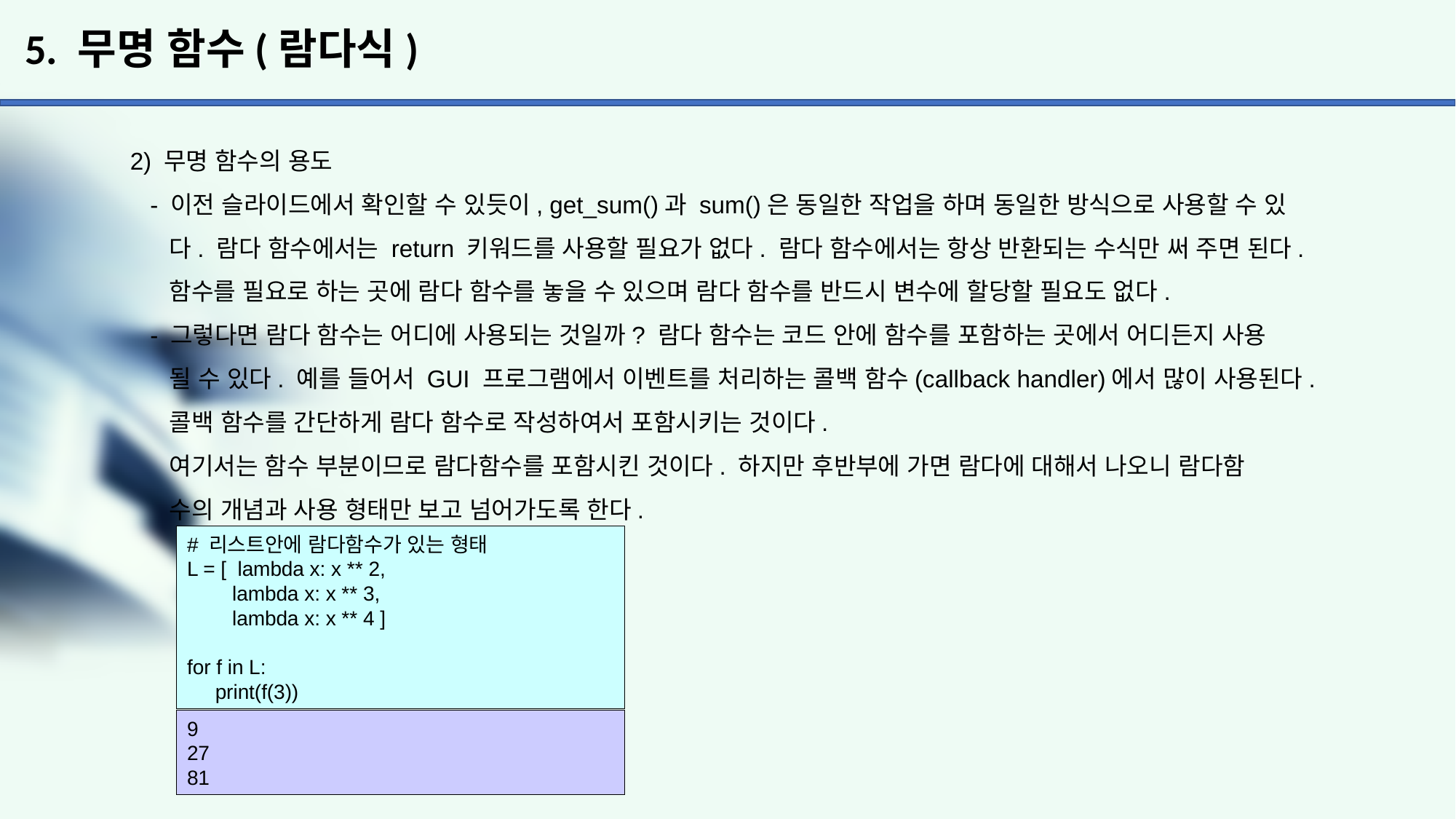

# 5. 무명 함수(람다식)
2) 무명 함수의 용도
   - 이전 슬라이드에서 확인할 수 있듯이, get_sum()과 sum()은 동일한 작업을 하며 동일한 방식으로 사용할 수 있
     다. 람다 함수에서는 return 키워드를 사용할 필요가 없다. 람다 함수에서는 항상 반환되는 수식만 써 주면 된다.
     함수를 필요로 하는 곳에 람다 함수를 놓을 수 있으며 람다 함수를 반드시 변수에 할당할 필요도 없다.
   - 그렇다면 람다 함수는 어디에 사용되는 것일까? 람다 함수는 코드 안에 함수를 포함하는 곳에서 어디든지 사용
     될 수 있다. 예를 들어서 GUI 프로그램에서 이벤트를 처리하는 콜백 함수(callback handler)에서 많이 사용된다.
     콜백 함수를 간단하게 람다 함수로 작성하여서 포함시키는 것이다.
     여기서는 함수 부분이므로 람다함수를 포함시킨 것이다. 하지만 후반부에 가면 람다에 대해서 나오니 람다함
     수의 개념과 사용 형태만 보고 넘어가도록 한다.

# 리스트안에 람다함수가 있는 형태
L = [  lambda x: x ** 2,
        lambda x: x ** 3,
        lambda x: x ** 4 ]

for f in L:
     print(f(3))
9
27
81